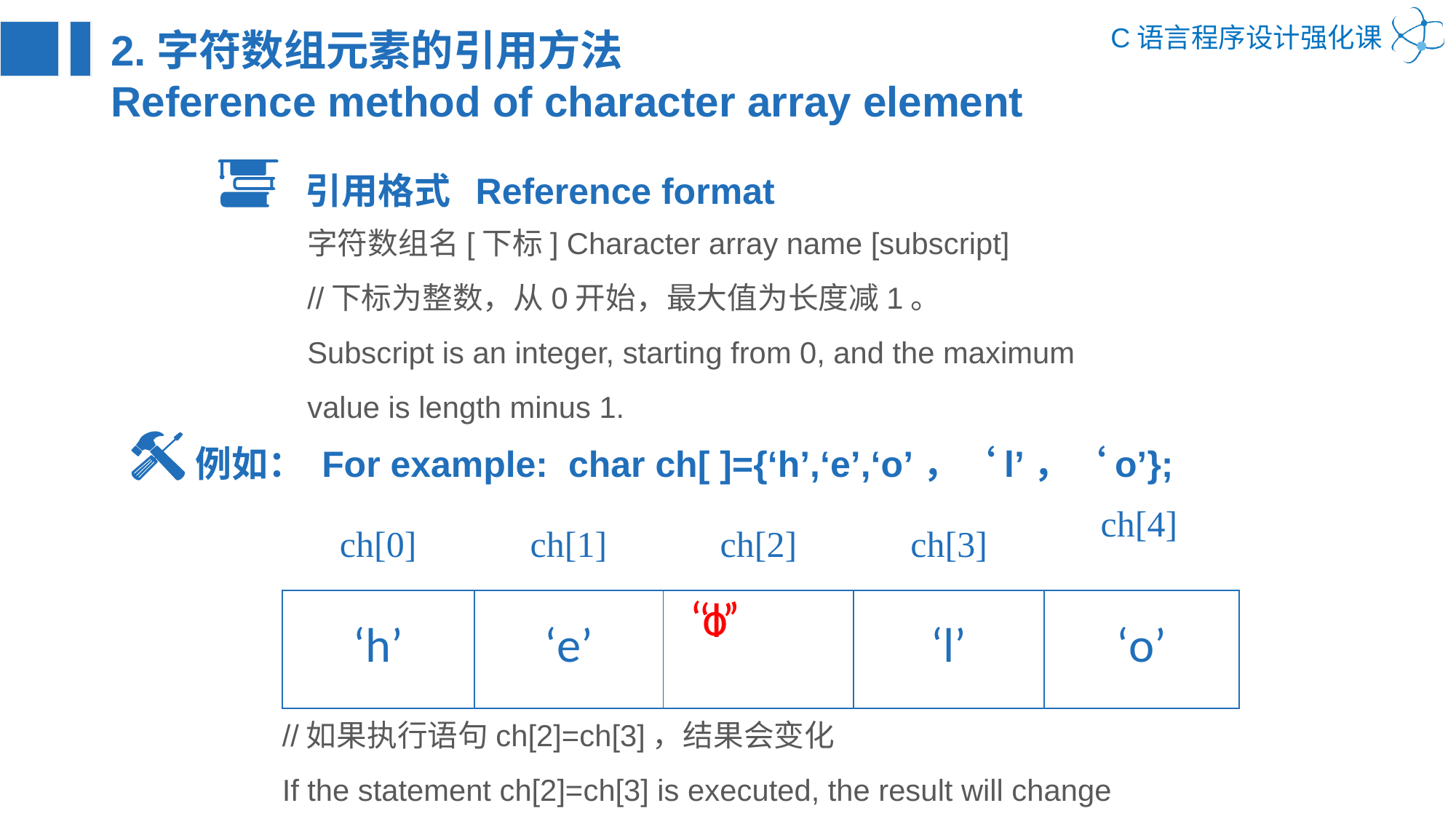

2.字符数组元素的引用方法
Reference method of character array element

引用格式  Reference format

字符数组名[下标] Character array name [subscript]
//下标为整数，从0开始，最大值为长度减1。
Subscript is an integer, starting from 0, and the maximum value is length minus 1.
例如： For example:  char ch[ ]={‘h’,‘e’,‘o’，‘l’，‘o’};

| ch[0] | ch[1] | ch[2] | ch[3] | ch[4] |
| --- | --- | --- | --- | --- |
| ‘h’ | ‘e’ |  | ‘l’ | ‘o’ |
‘o’
‘l’
//如果执行语句ch[2]=ch[3]，结果会变化
If the statement ch[2]=ch[3] is executed, the result will change